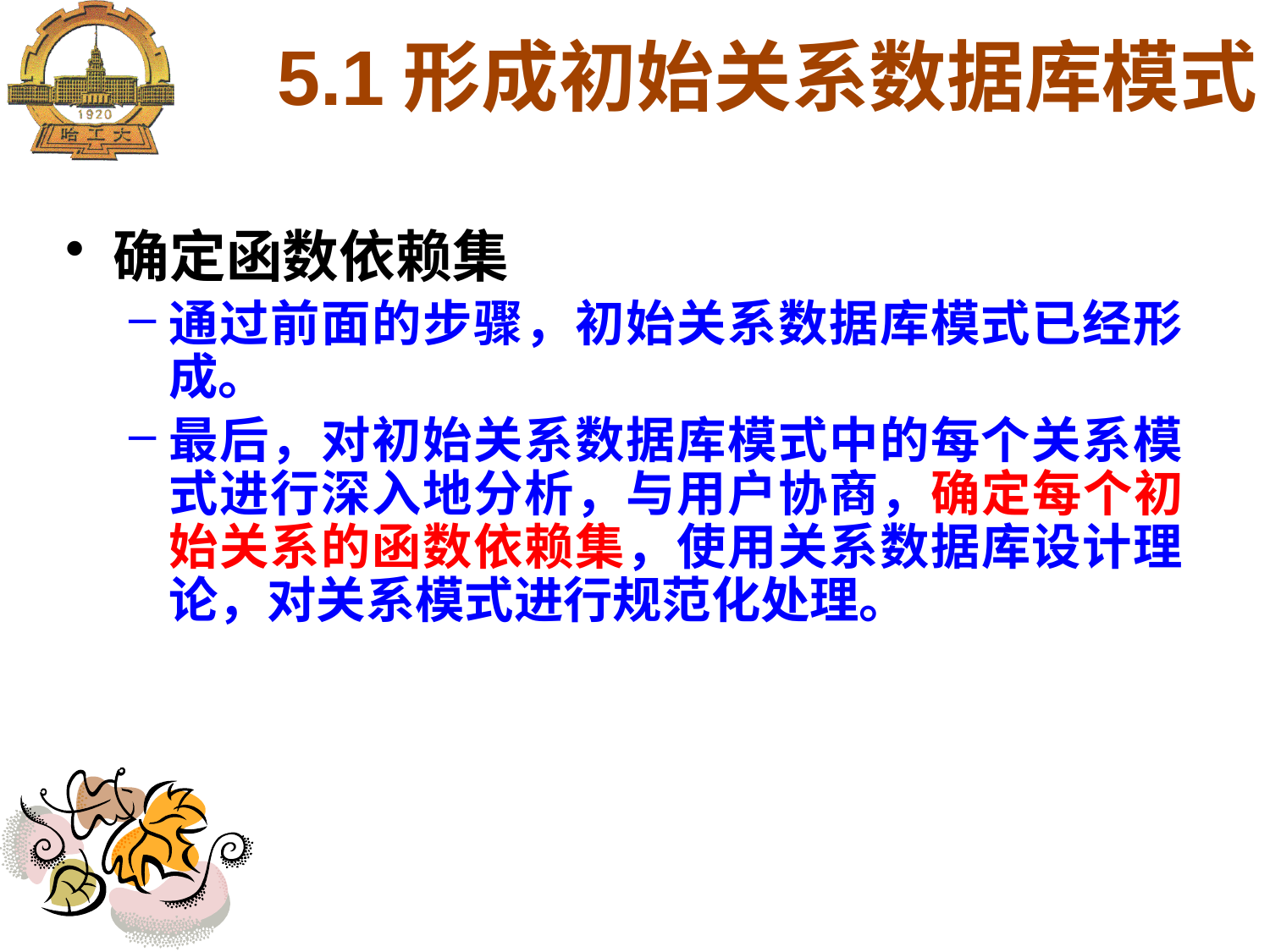

5.1形成初始关系数据库模式
确定函数依赖集
通过前面的步骤，初始关系数据库模式已经形成。
最后，对初始关系数据库模式中的每个关系模式进行深入地分析，与用户协商，确定每个初始关系的函数依赖集，使用关系数据库设计理论，对关系模式进行规范化处理。